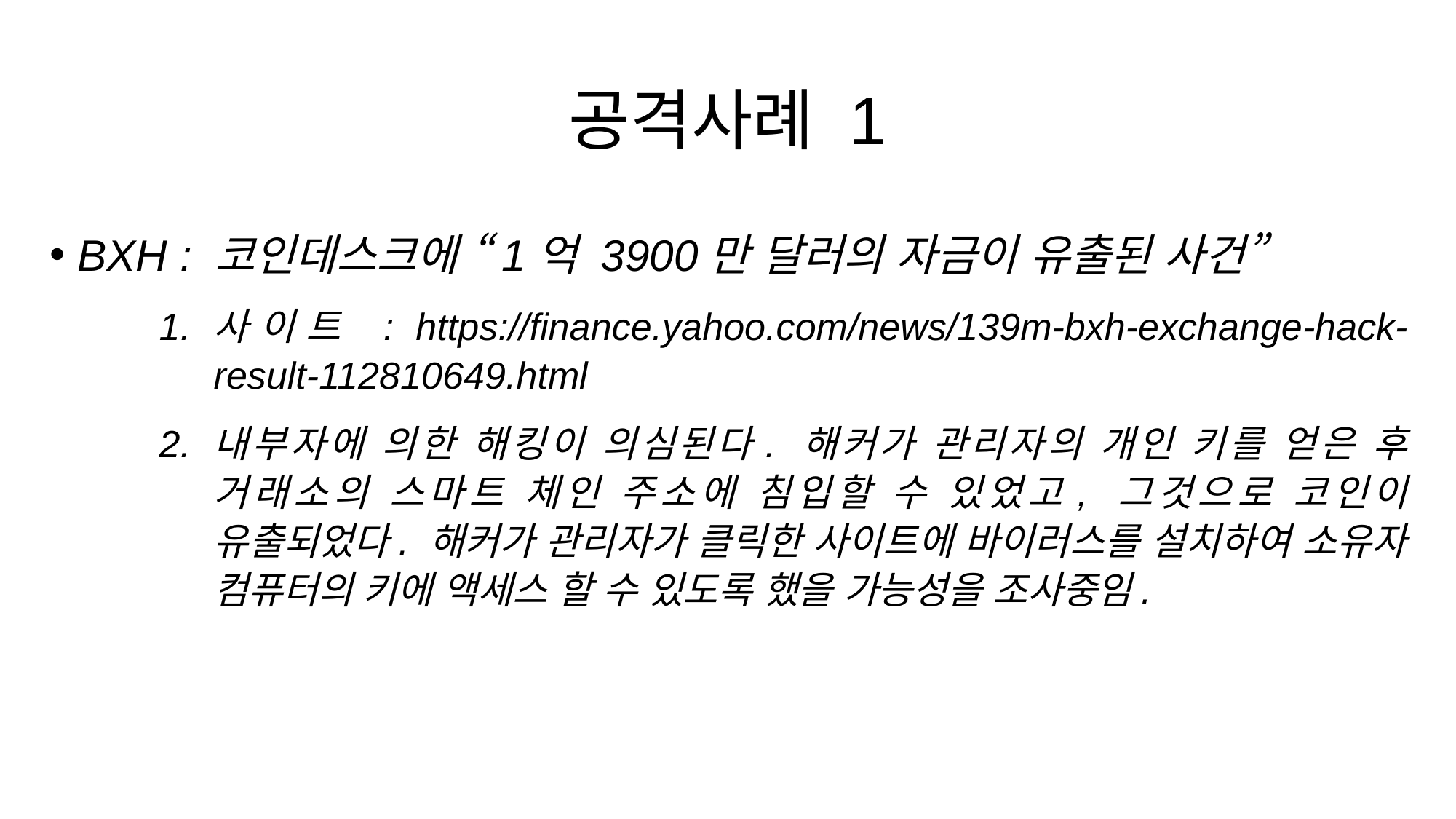

# 공격사례 1
BXH : 코인데스크에 “1억 3900만 달러의 자금이 유출된 사건”
사이트 : https://finance.yahoo.com/news/139m-bxh-exchange-hack-result-112810649.html
내부자에 의한 해킹이 의심된다. 해커가 관리자의 개인 키를 얻은 후 거래소의 스마트 체인 주소에 침입할 수 있었고, 그것으로 코인이 유출되었다. 해커가 관리자가 클릭한 사이트에 바이러스를 설치하여 소유자 컴퓨터의 키에 액세스 할 수 있도록 했을 가능성을 조사중임.